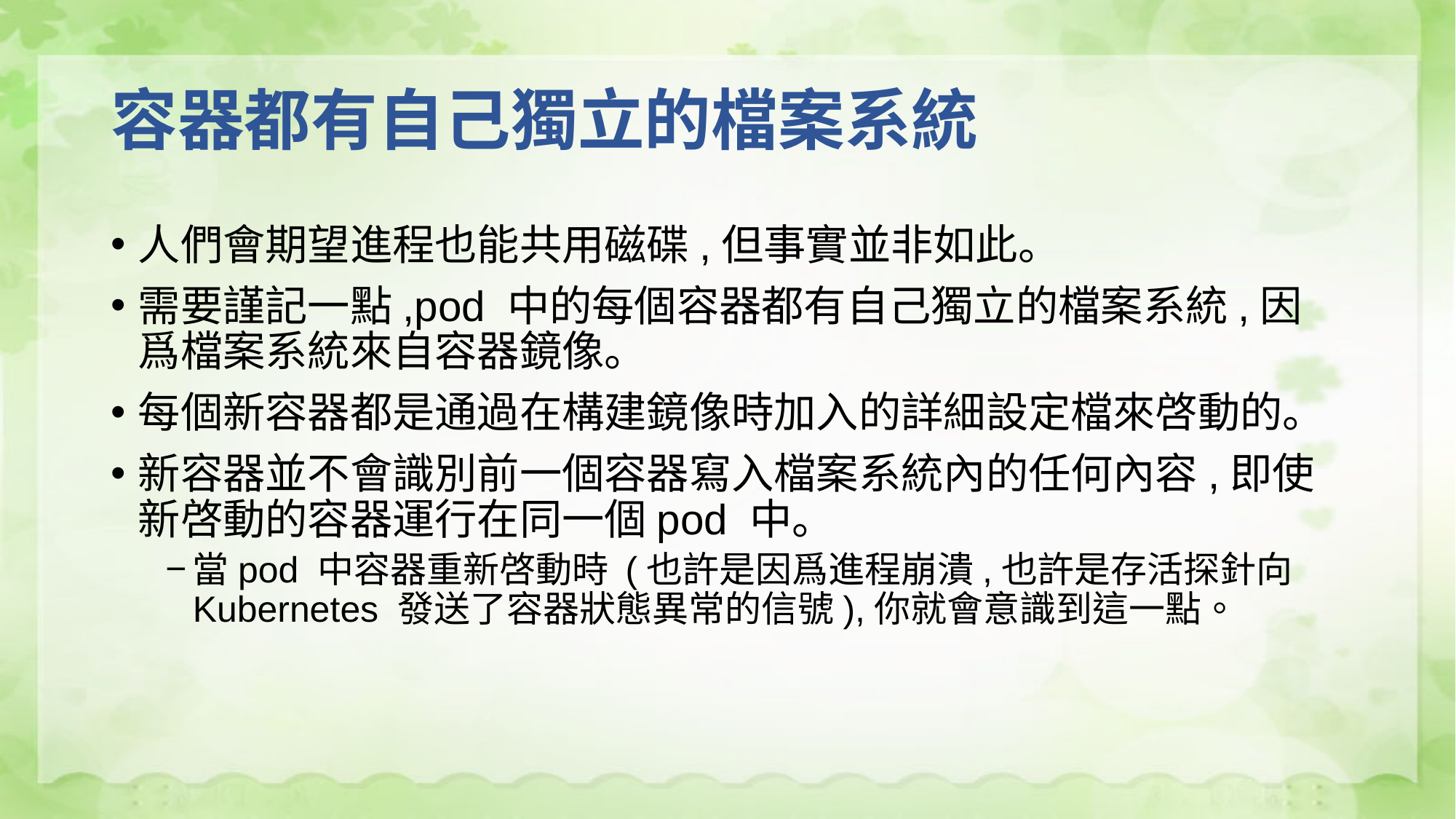

# 容器都有自己獨立的檔案系統
人們會期望進程也能共用磁碟,但事實並非如此。
需要謹記一點,pod 中的每個容器都有自己獨立的檔案系統,因爲檔案系統來自容器鏡像。
每個新容器都是通過在構建鏡像時加入的詳細設定檔來啓動的。
新容器並不會識別前一個容器寫入檔案系統內的任何內容,即使新啓動的容器運行在同一個pod 中。
當pod 中容器重新啓動時 (也許是因爲進程崩潰,也許是存活探針向 Kubernetes 發送了容器狀態異常的信號),你就會意識到這一點。